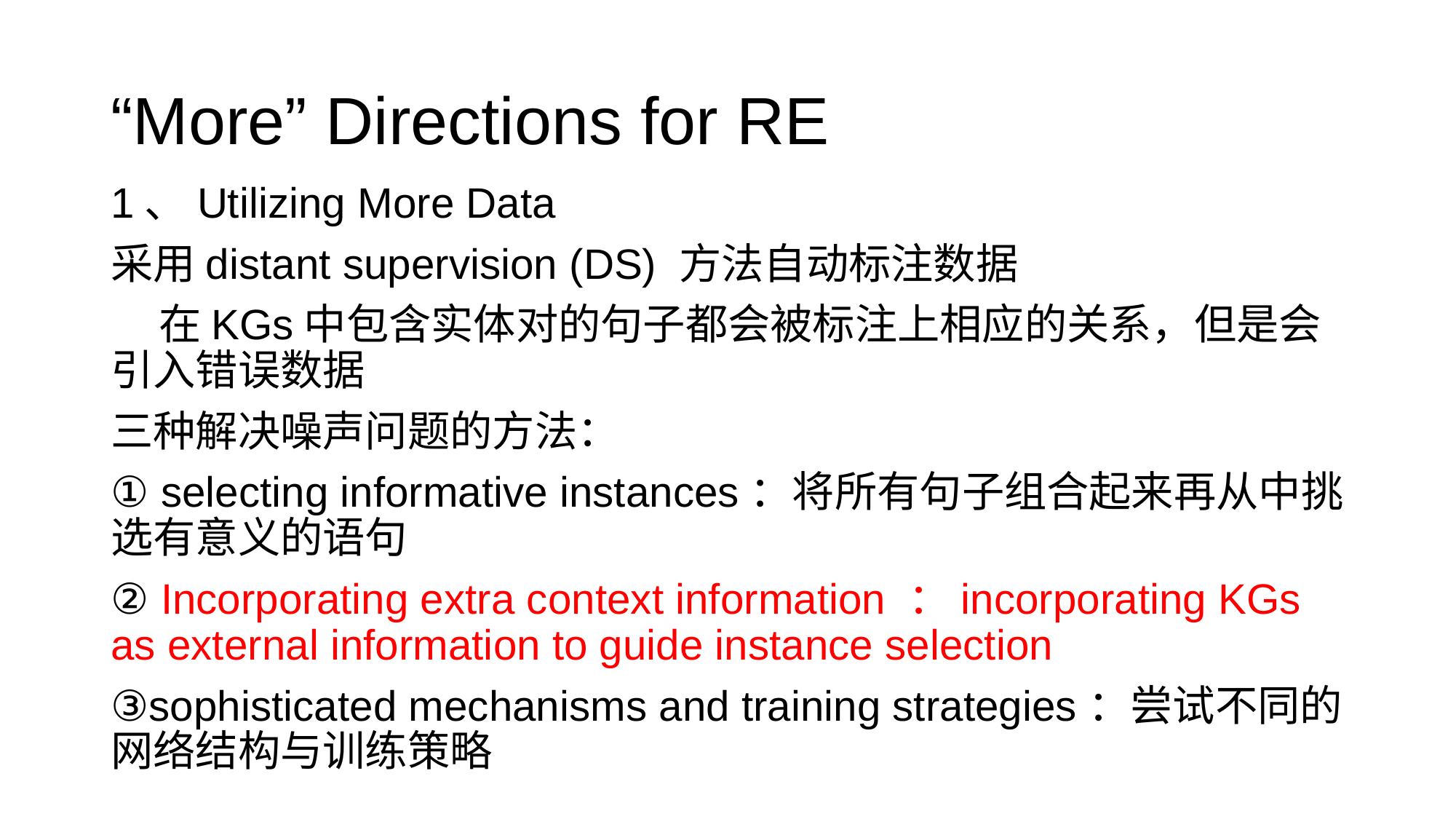

# “More” Directions for RE
1、Utilizing More Data
采用distant supervision (DS) 方法自动标注数据
    在KGs中包含实体对的句子都会被标注上相应的关系，但是会引入错误数据
三种解决噪声问题的方法：
① selecting informative instances：将所有句子组合起来再从中挑选有意义的语句
② Incorporating extra context information ：incorporating KGs as external information to guide instance selection
③sophisticated mechanisms and training strategies：尝试不同的网络结构与训练策略